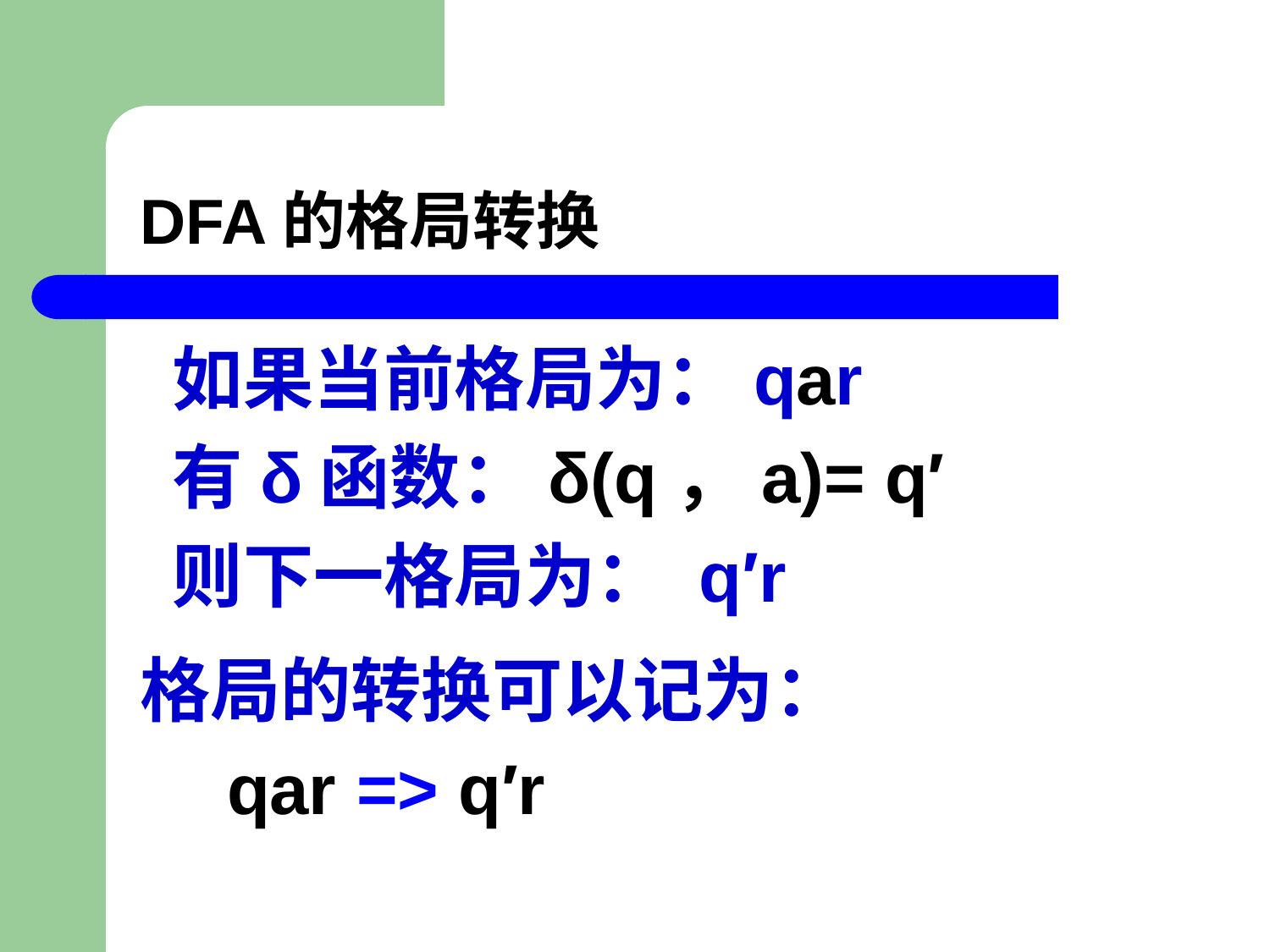

# DFA的格局转换
 如果当前格局为：qar
 有δ函数：δ(q，a)= q′
 则下一格局为： q′r
格局的转换可以记为：
　qar => q′r